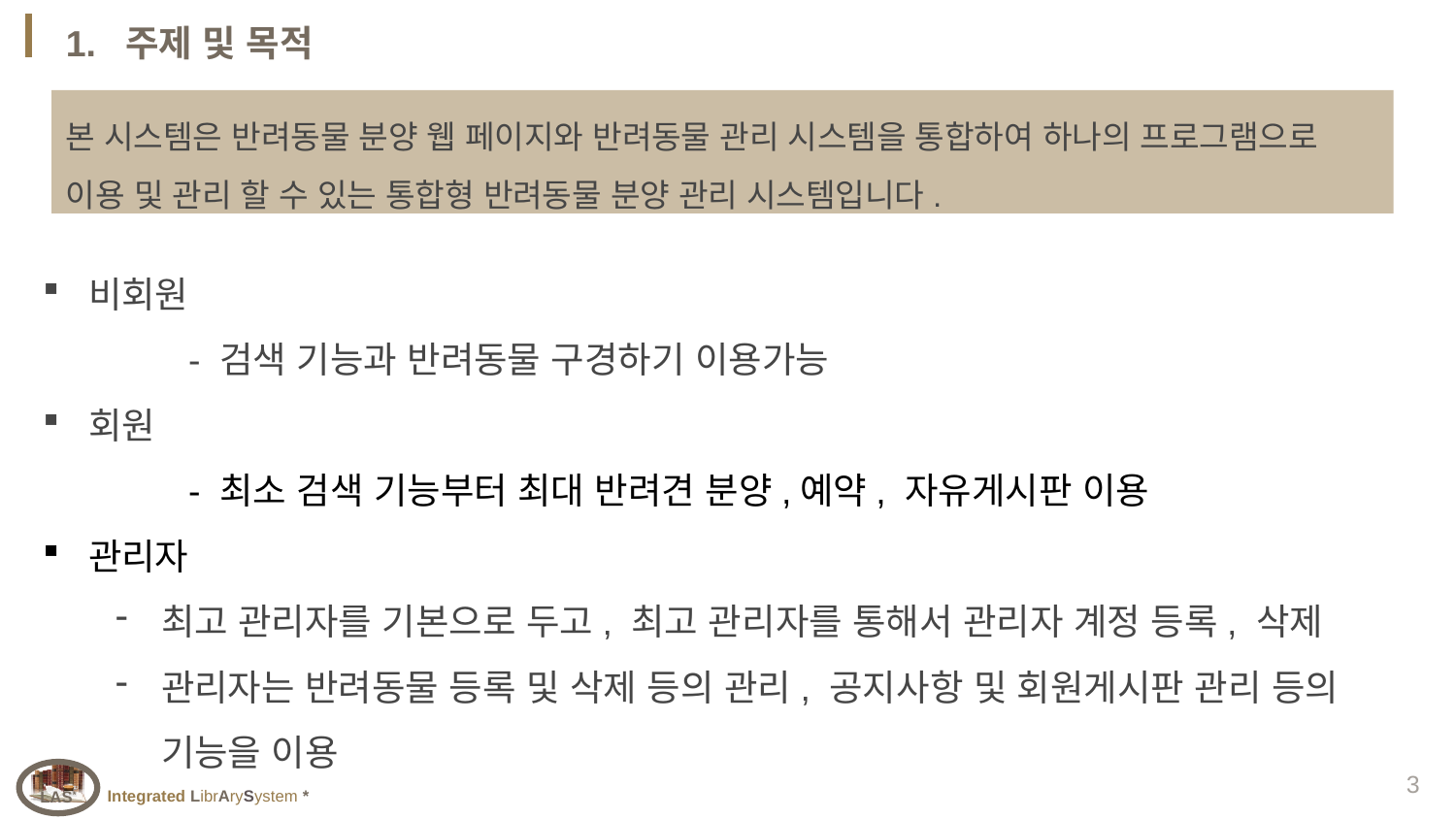

1.  주제 및 목적
본 시스템은 반려동물 분양 웹 페이지와 반려동물 관리 시스템을 통합하여 하나의 프로그램으로 이용 및 관리 할 수 있는 통합형 반려동물 분양 관리 시스템입니다.
비회원
  	- 검색 기능과 반려동물 구경하기 이용가능
회원
	- 최소 검색 기능부터 최대 반려견 분양,예약, 자유게시판 이용
관리자
최고 관리자를 기본으로 두고, 최고 관리자를 통해서 관리자 계정 등록, 삭제
관리자는 반려동물 등록 및 삭제 등의 관리, 공지사항 및 회원게시판 관리 등의 기능을 이용
3